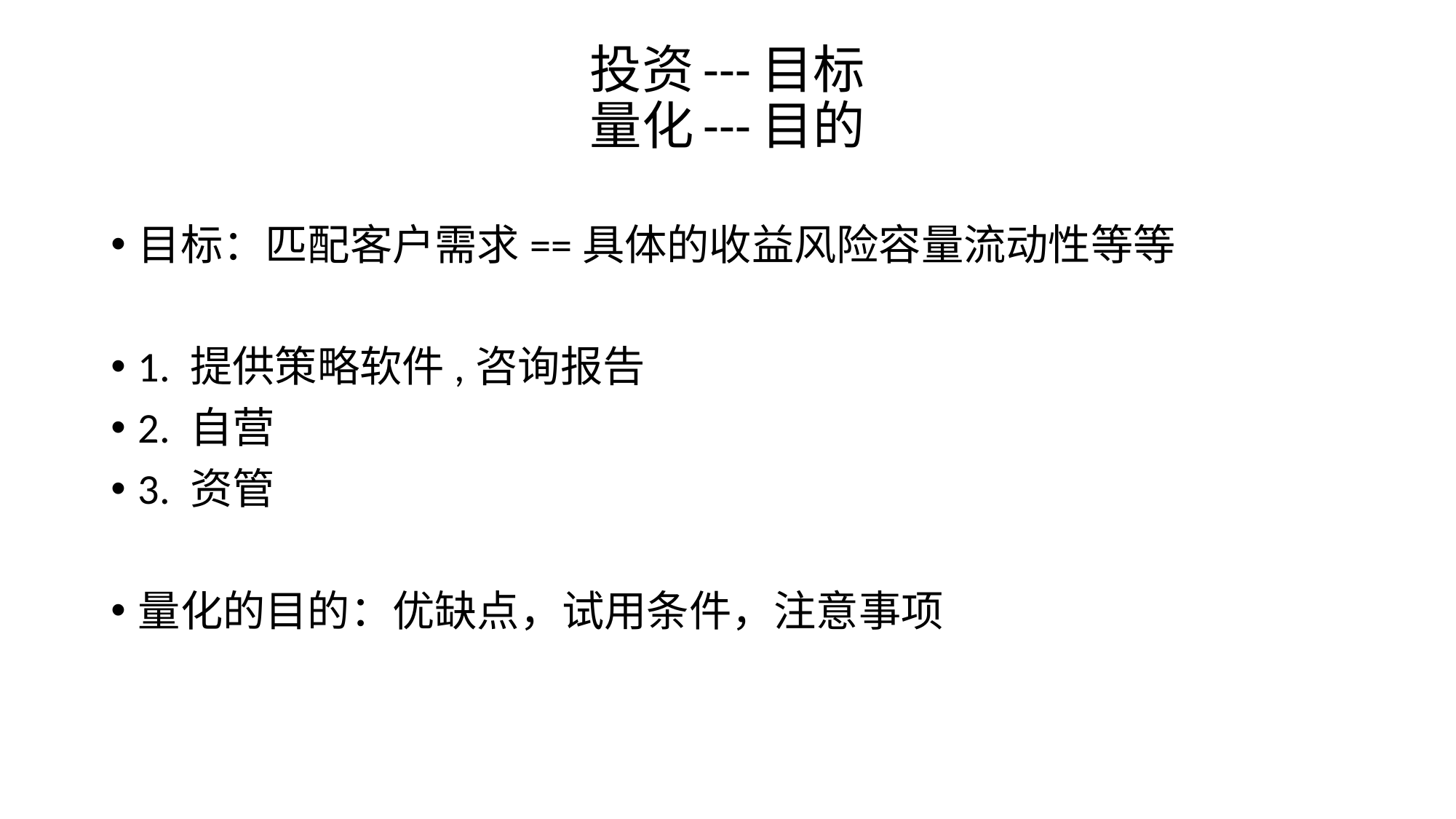

# 投资---目标 量化---目的
目标：匹配客户需求==具体的收益风险容量流动性等等

1. 提供策略软件,咨询报告
2. 自营
3. 资管

量化的目的：优缺点，试用条件，注意事项